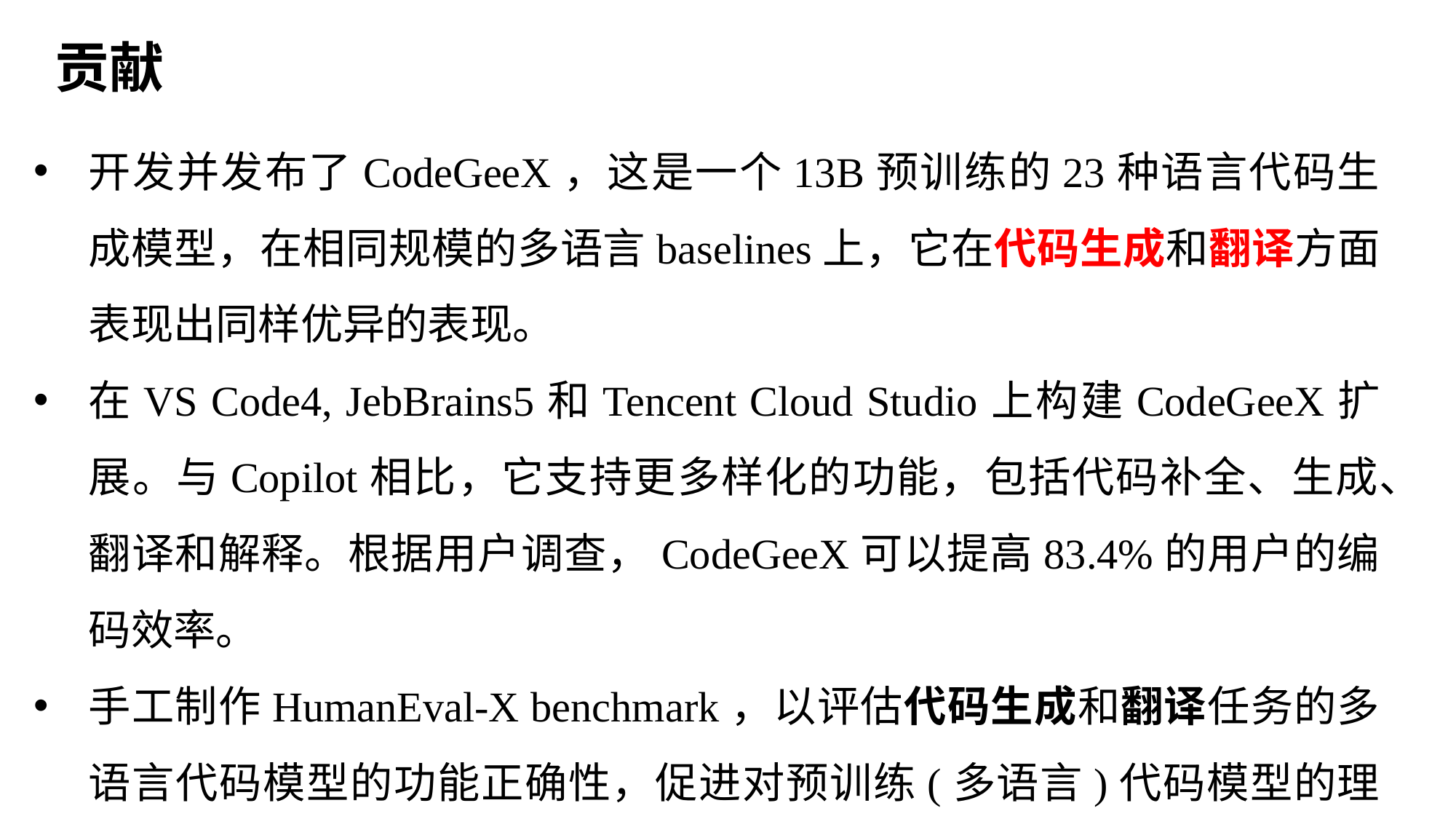

贡献
开发并发布了CodeGeeX，这是一个13B预训练的23种语言代码生成模型，在相同规模的多语言baselines上，它在代码生成和翻译方面表现出同样优异的表现。
在VS Code4, JebBrains5和Tencent Cloud Studio上构建CodeGeeX扩展。与Copilot相比，它支持更多样化的功能，包括代码补全、生成、翻译和解释。根据用户调查，CodeGeeX可以提高83.4%的用户的编码效率。
手工制作HumanEval-X benchmark，以评估代码生成和翻译任务的多语言代码模型的功能正确性，促进对预训练(多语言)代码模型的理解和开发。